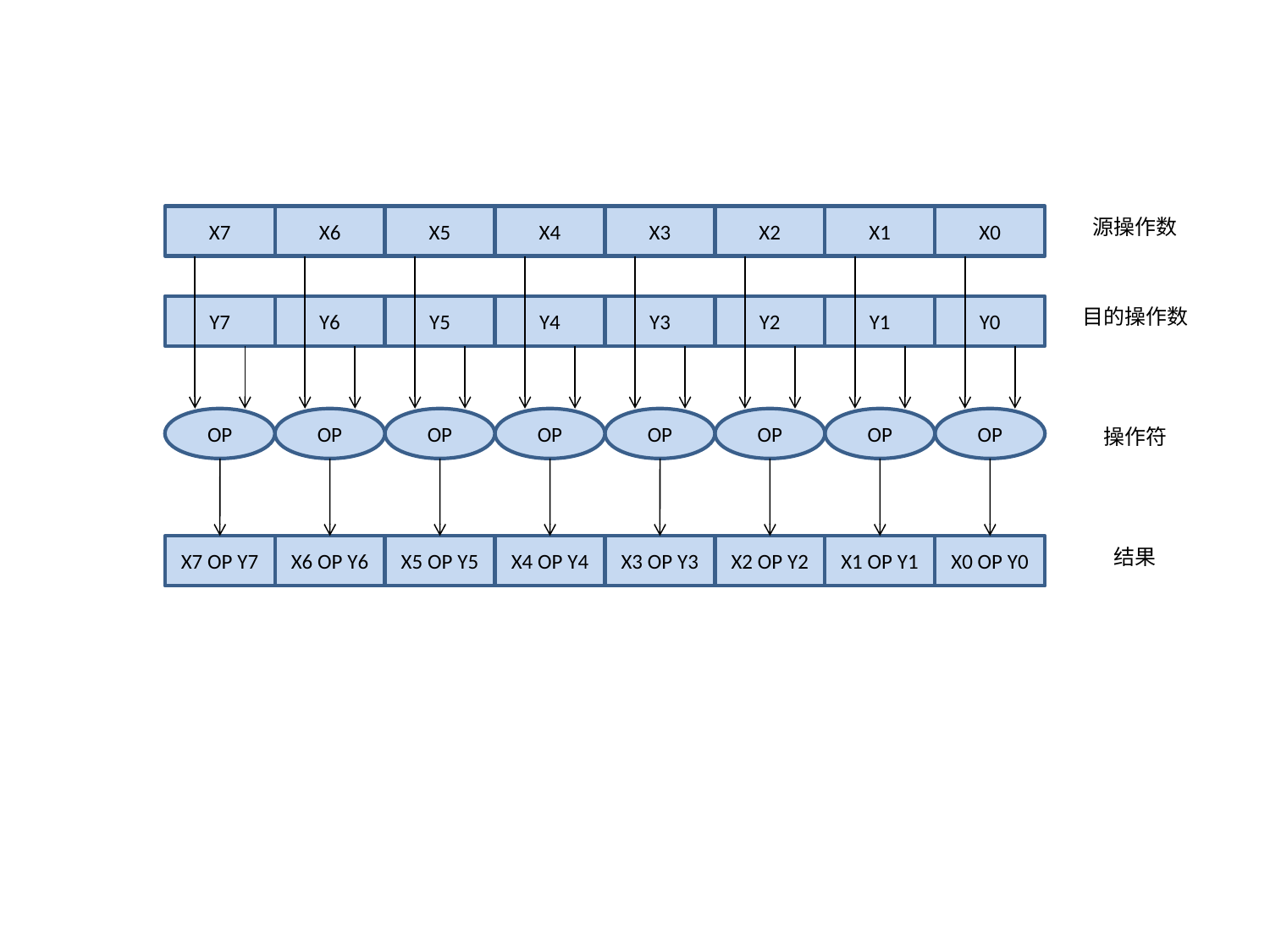

X7
X6
X5
X4
X3
X2
X1
X0
源操作数
Y7
Y6
Y5
Y4
Y3
Y2
Y1
Y0
目的操作数
OP
OP
OP
OP
OP
OP
OP
OP
操作符
X7 OP Y7
X6 OP Y6
X5 OP Y5
X4 OP Y4
X3 OP Y3
X2 OP Y2
X1 OP Y1
X0 OP Y0
结果